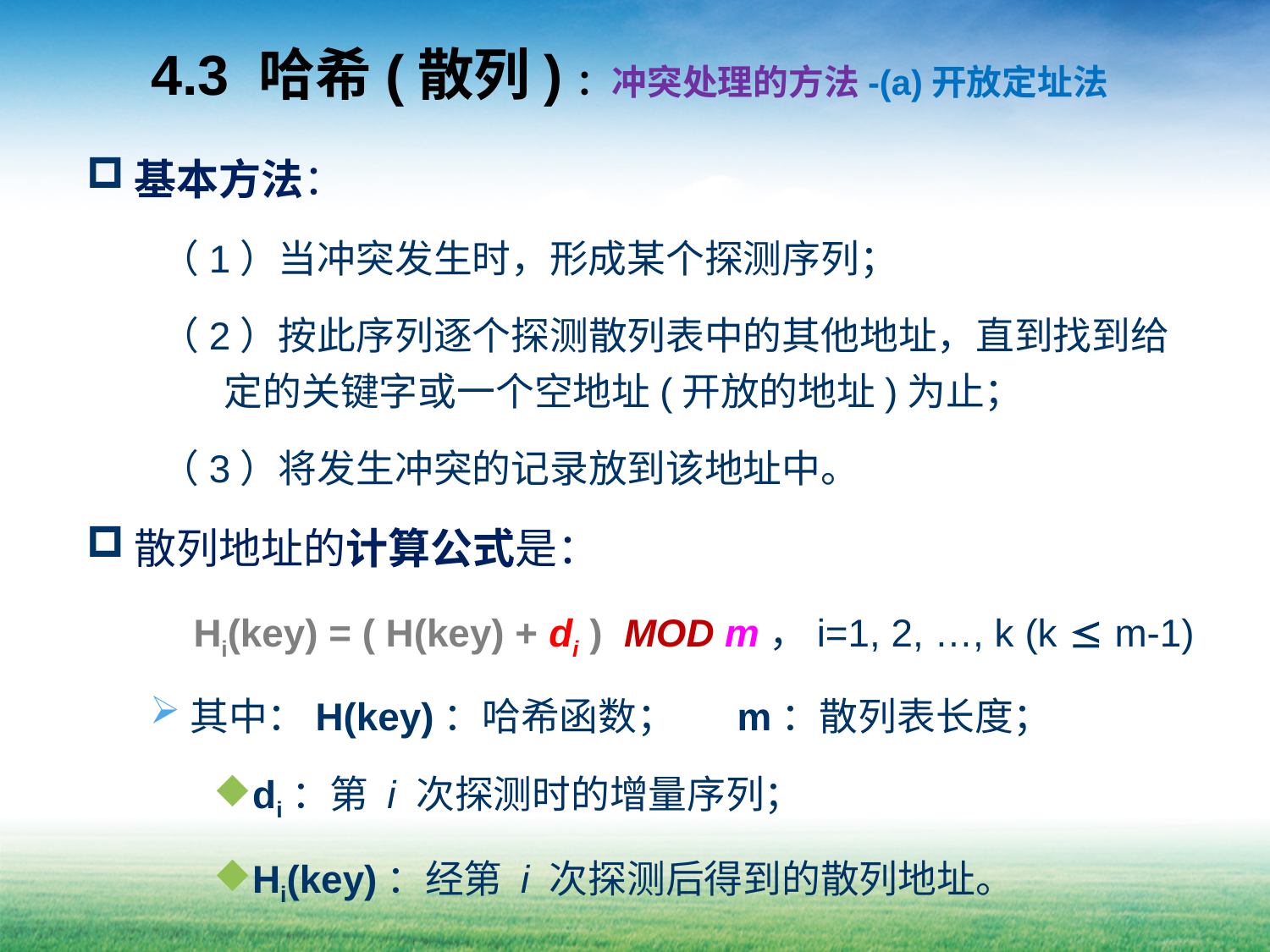

# 4.3 哈希(散列)：冲突处理的方法-(a)开放定址法
基本方法：
（1）当冲突发生时，形成某个探测序列；
（2）按此序列逐个探测散列表中的其他地址，直到找到给定的关键字或一个空地址(开放的地址)为止；
（3）将发生冲突的记录放到该地址中。
散列地址的计算公式是：
    Hi(key) = ( H(key) + di )  MOD m，i=1, 2, …, k (k ≤ m-1)
其中：H(key)：哈希函数；      m：散列表长度；
di：第 i 次探测时的增量序列；
Hi(key)：经第 i 次探测后得到的散列地址。